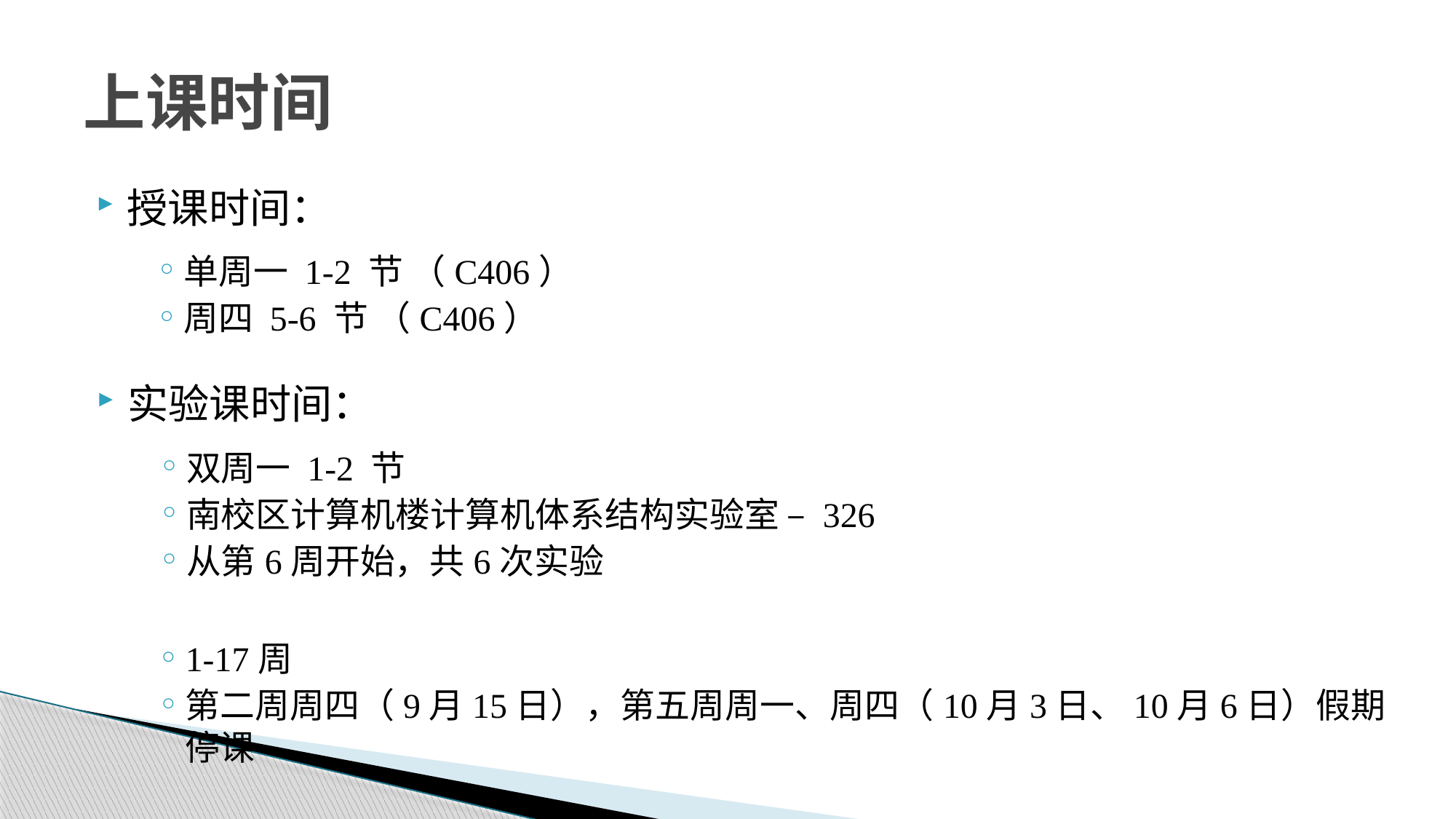

# 上课时间
授课时间：
单周一 1-2 节 （C406）
周四 5-6 节 （C406）
实验课时间：
双周一 1-2 节
南校区计算机楼计算机体系结构实验室 – 326
从第6周开始，共6次实验
1-17周
第二周周四（9月15日），第五周周一、周四（10月3日、10月6日）假期停课